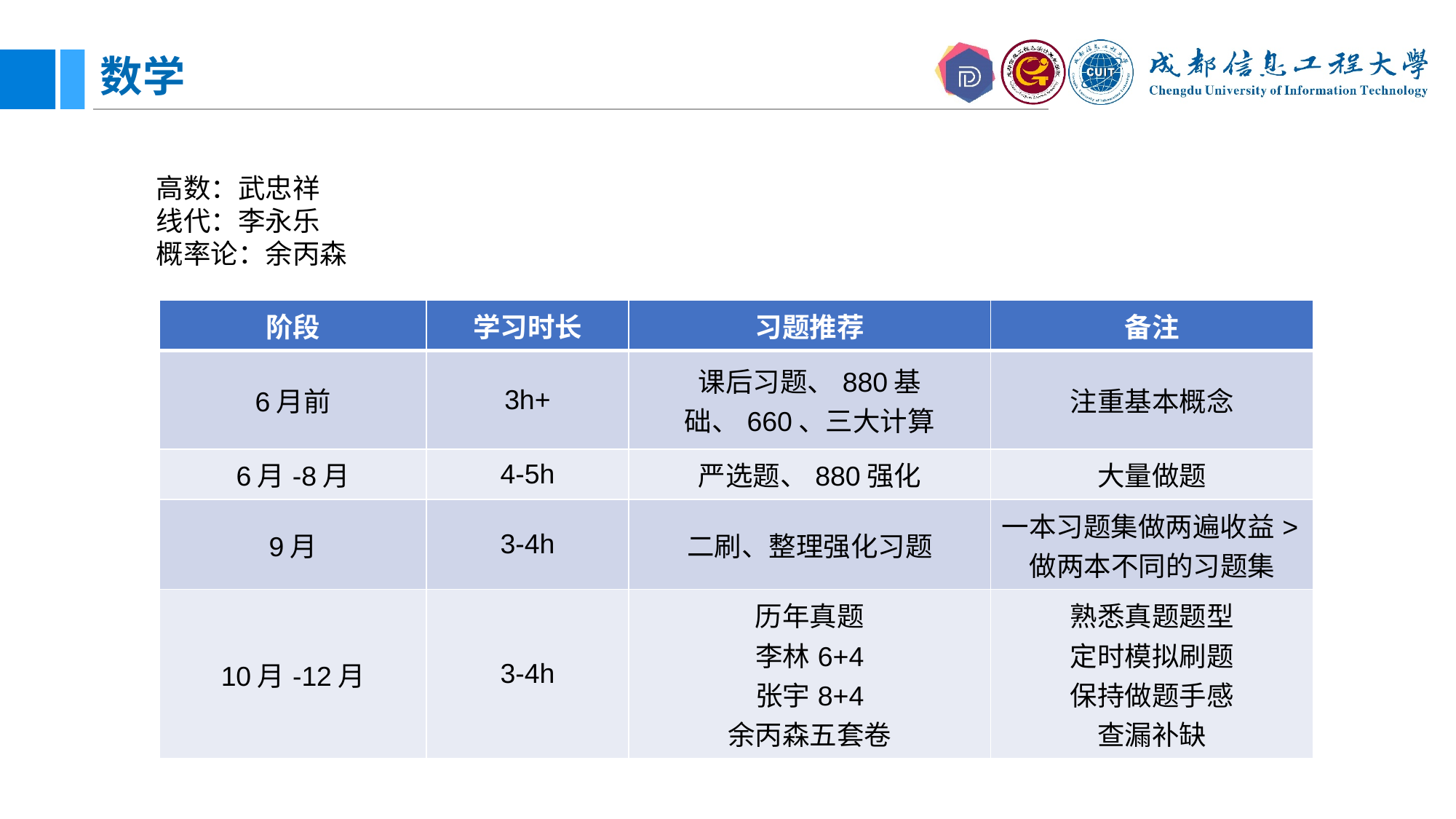

# 数学
高数：武忠祥
线代：李永乐
概率论：余丙森
| 阶段 | 学习时长 | 习题推荐 | 备注 |
| --- | --- | --- | --- |
| 6月前 | 3h+ | 课后习题、880基础、660、三大计算 | 注重基本概念 |
| 6月-8月 | 4-5h | 严选题、880强化 | 大量做题 |
| 9月 | 3-4h | 二刷、整理强化习题 | 一本习题集做两遍收益>做两本不同的习题集 |
| 10月-12月 | 3-4h | 历年真题 李林6+4 张宇8+4 余丙森五套卷 | 熟悉真题题型 定时模拟刷题 保持做题手感 查漏补缺 |